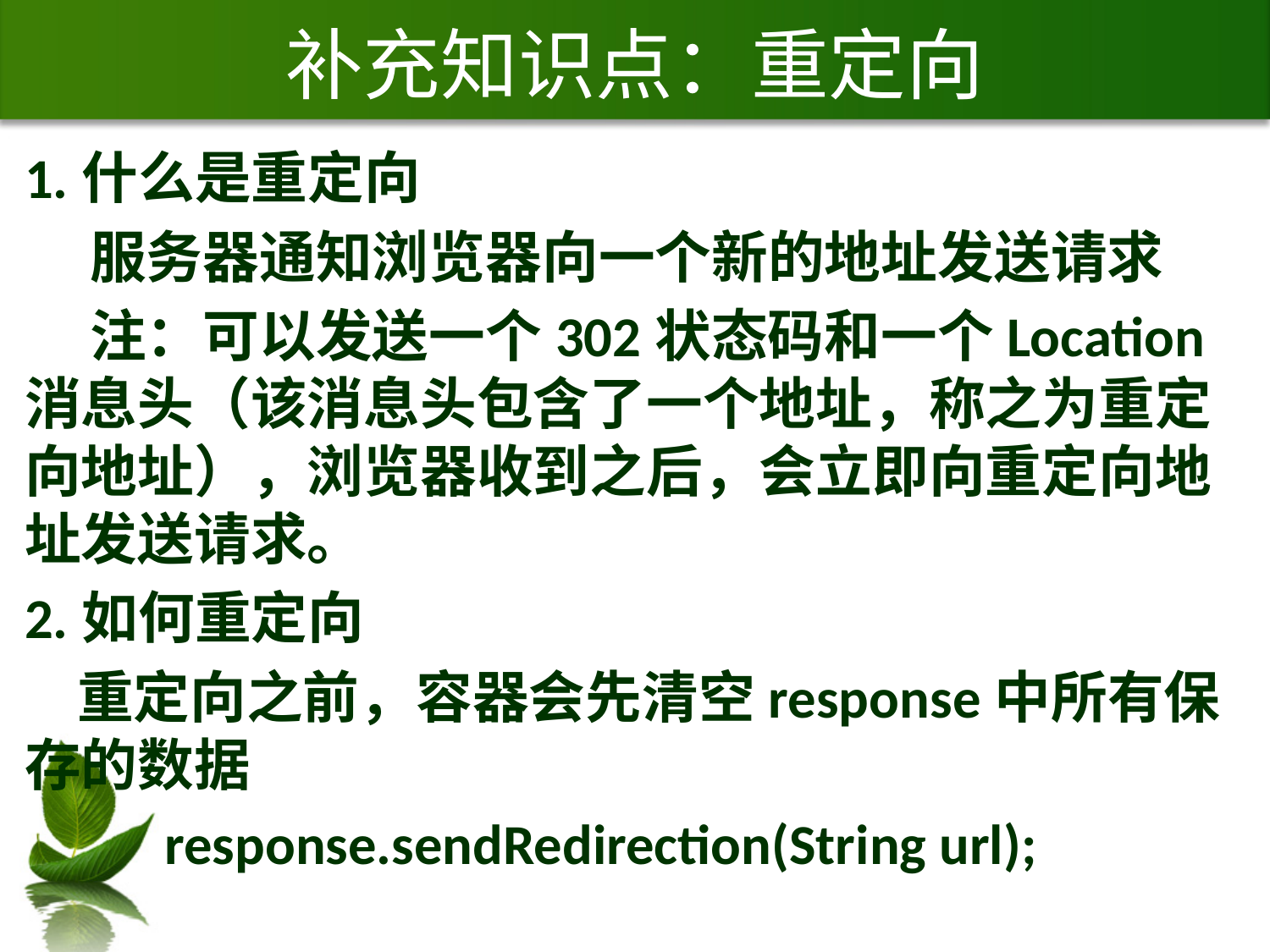

# 补充知识点：重定向
1.什么是重定向
    服务器通知浏览器向一个新的地址发送请求
    注：可以发送一个302状态码和一个Location消息头（该消息头包含了一个地址，称之为重定向地址），浏览器收到之后，会立即向重定向地址发送请求。
2.如何重定向
   重定向之前，容器会先清空response中所有保存的数据
           response.sendRedirection(String url);